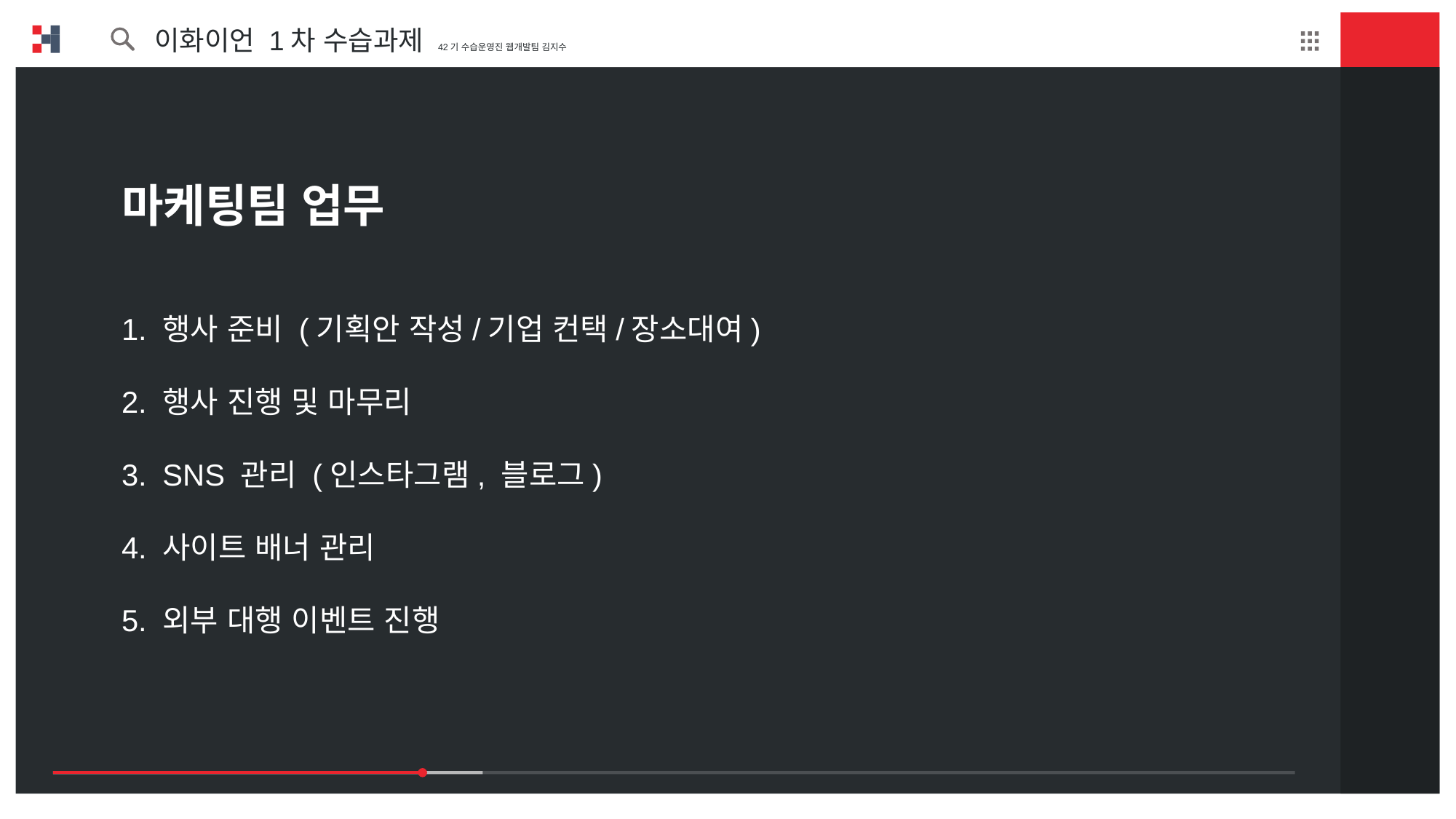

이화이언 1차 수습과제 42기 수습운영진 웹개발팀 김지수

마케팅팀 업무

행사 준비 (기획안 작성/기업 컨택/장소대여)

행사 진행 및 마무리

SNS 관리 (인스타그램, 블로그)

사이트 배너 관리

외부 대행 이벤트 진행